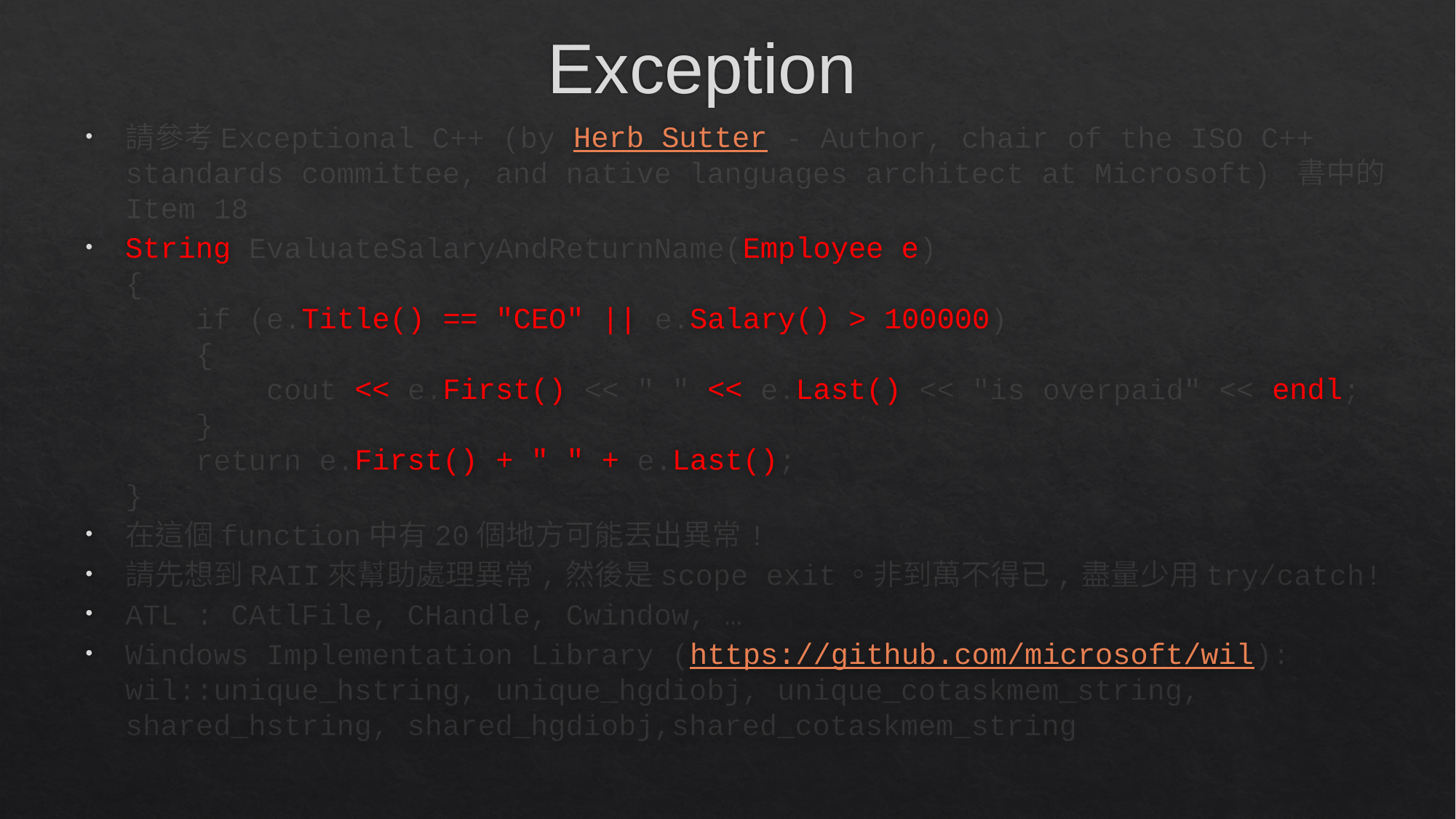

# Exception
請參考Exceptional C++ (by Herb Sutter - Author, chair of the ISO C++ standards committee, and native languages architect at Microsoft) 書中的Item 18
String EvaluateSalaryAndReturnName(Employee e)
{
    if (e.Title() == "CEO" || e.Salary() > 100000)
    {
        cout << e.First() << " " << e.Last() << "is overpaid" << endl;
    }
    return e.First() + " " + e.Last();
}
在這個function中有20個地方可能丟出異常!
請先想到RAII來幫助處理異常,然後是scope exit。非到萬不得已,盡量少用try/catch!
ATL : CAtlFile, CHandle, Cwindow, …
Windows Implementation Library (https://github.com/microsoft/wil): wil::unique_hstring, unique_hgdiobj, unique_cotaskmem_string, shared_hstring, shared_hgdiobj,shared_cotaskmem_string